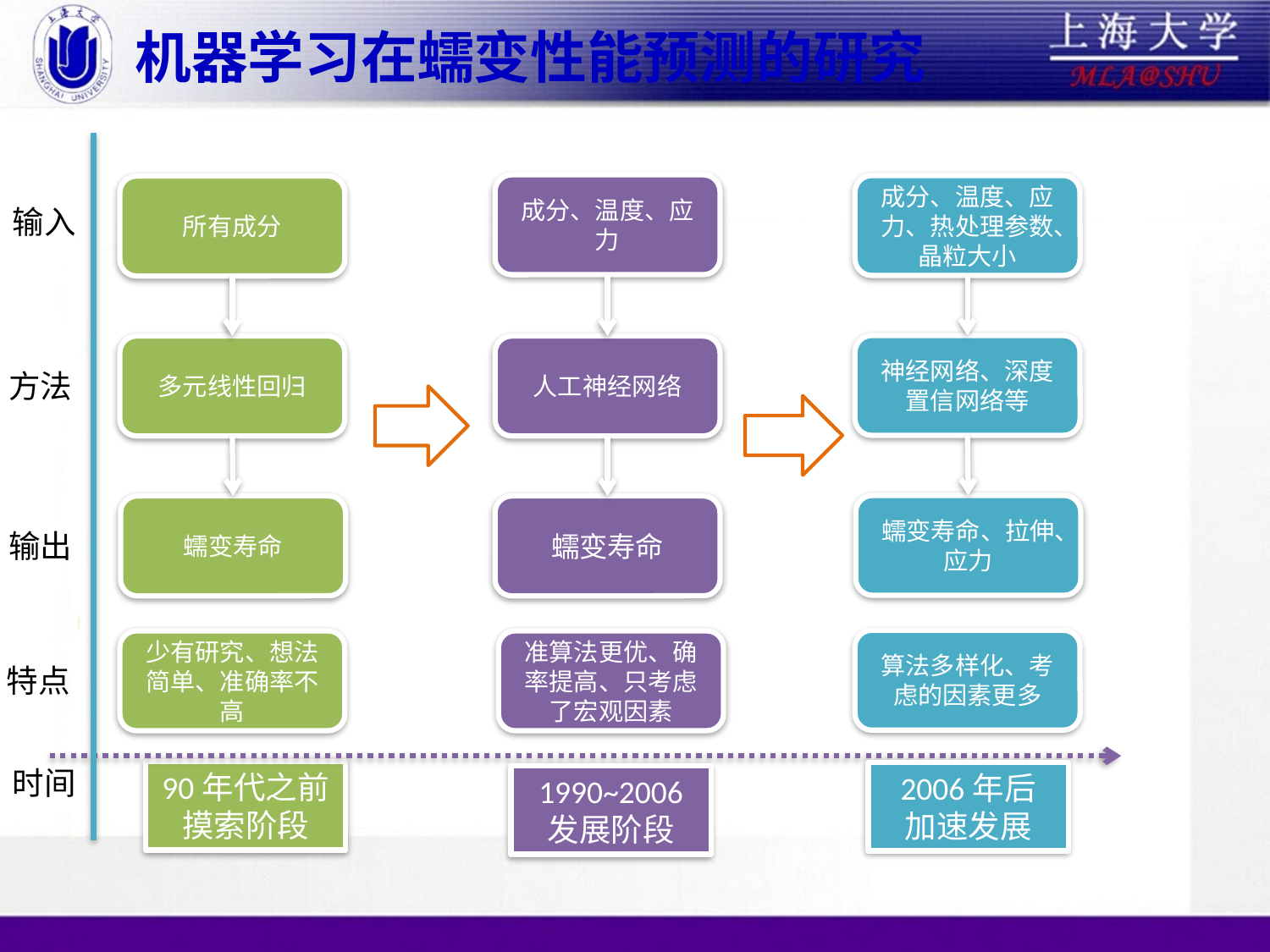

# 机器学习在蠕变性能预测的研究
成分、温度、应力
成分、温度、应力、热处理参数、晶粒大小
所有成分
输入
神经网络、深度置信网络等
多元线性回归
人工神经网络
方法

蠕变寿命、拉伸、应力
蠕变寿命
蠕变寿命
输出
算法多样化、考虑的因素更多
少有研究、想法简单、准确率不高
准算法更优、确率提高、只考虑了宏观因素
特点
时间
90年代之前
摸索阶段
2006年后
加速发展
1990~2006
发展阶段